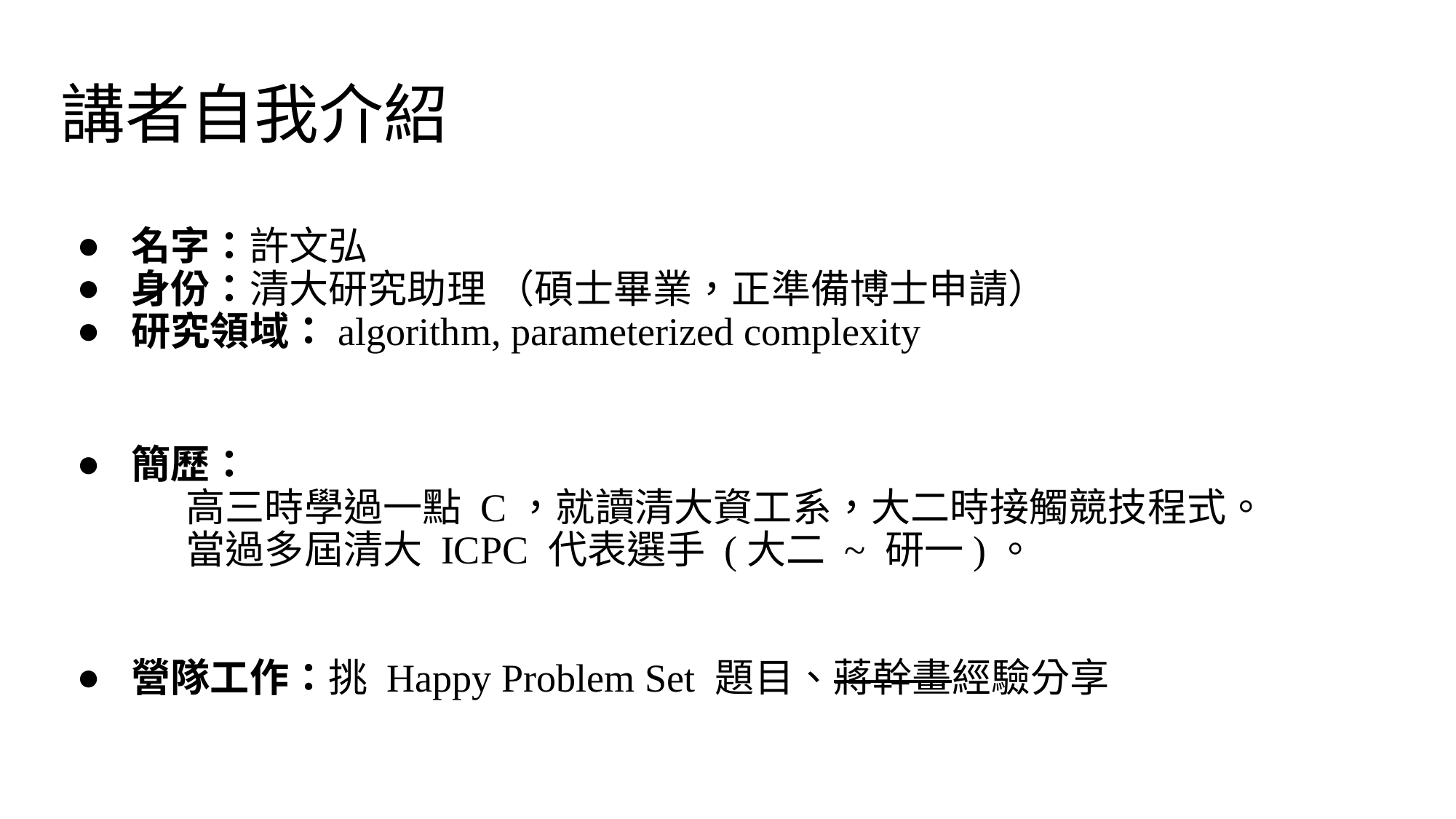

# 講者自我介紹
名字：許文弘
身份：清大研究助理 （碩士畢業，正準備博士申請）
研究領域：algorithm, parameterized complexity

簡歷：
	高三時學過一點 C，就讀清大資工系，大二時接觸競技程式。
	當過多屆清大 ICPC 代表選手 (大二 ~ 研一)。

營隊工作：挑 Happy Problem Set 題目、蔣幹畫經驗分享